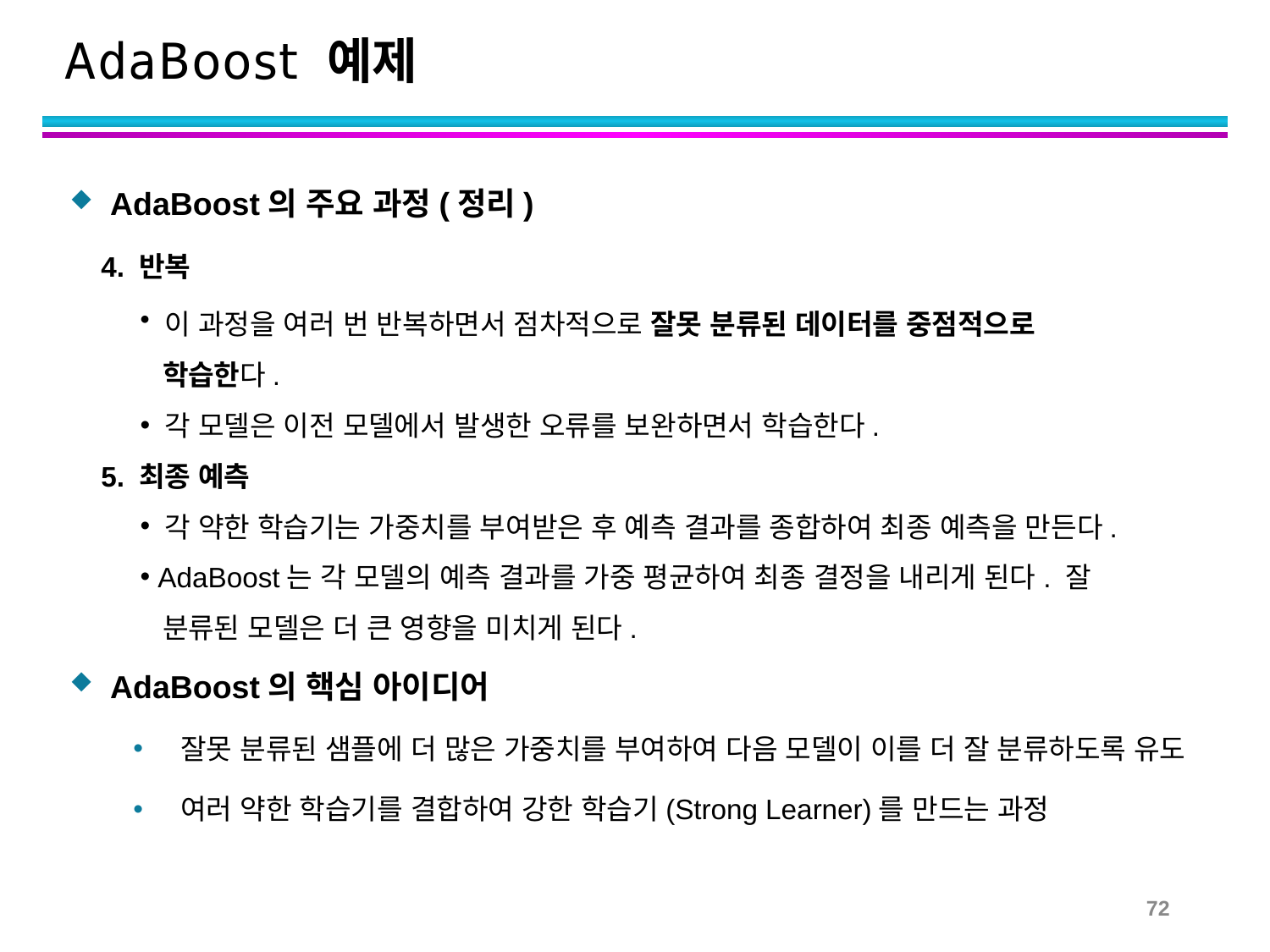

# AdaBoost 예제
AdaBoost의 주요 과정(정리)
    4. 반복
 이 과정을 여러 번 반복하면서 점차적으로 잘못 분류된 데이터를 중점적으로
  학습한다.
 각 모델은 이전 모델에서 발생한 오류를 보완하면서 학습한다.
    5. 최종 예측
 각 약한 학습기는 가중치를 부여받은 후 예측 결과를 종합하여 최종 예측을 만든다.
 AdaBoost는 각 모델의 예측 결과를 가중 평균하여 최종 결정을 내리게 된다. 잘
  분류된 모델은 더 큰 영향을 미치게 된다.
AdaBoost의 핵심 아이디어
잘못 분류된 샘플에 더 많은 가중치를 부여하여 다음 모델이 이를 더 잘 분류하도록 유도
여러 약한 학습기를 결합하여 강한 학습기(Strong Learner)를 만드는 과정

72